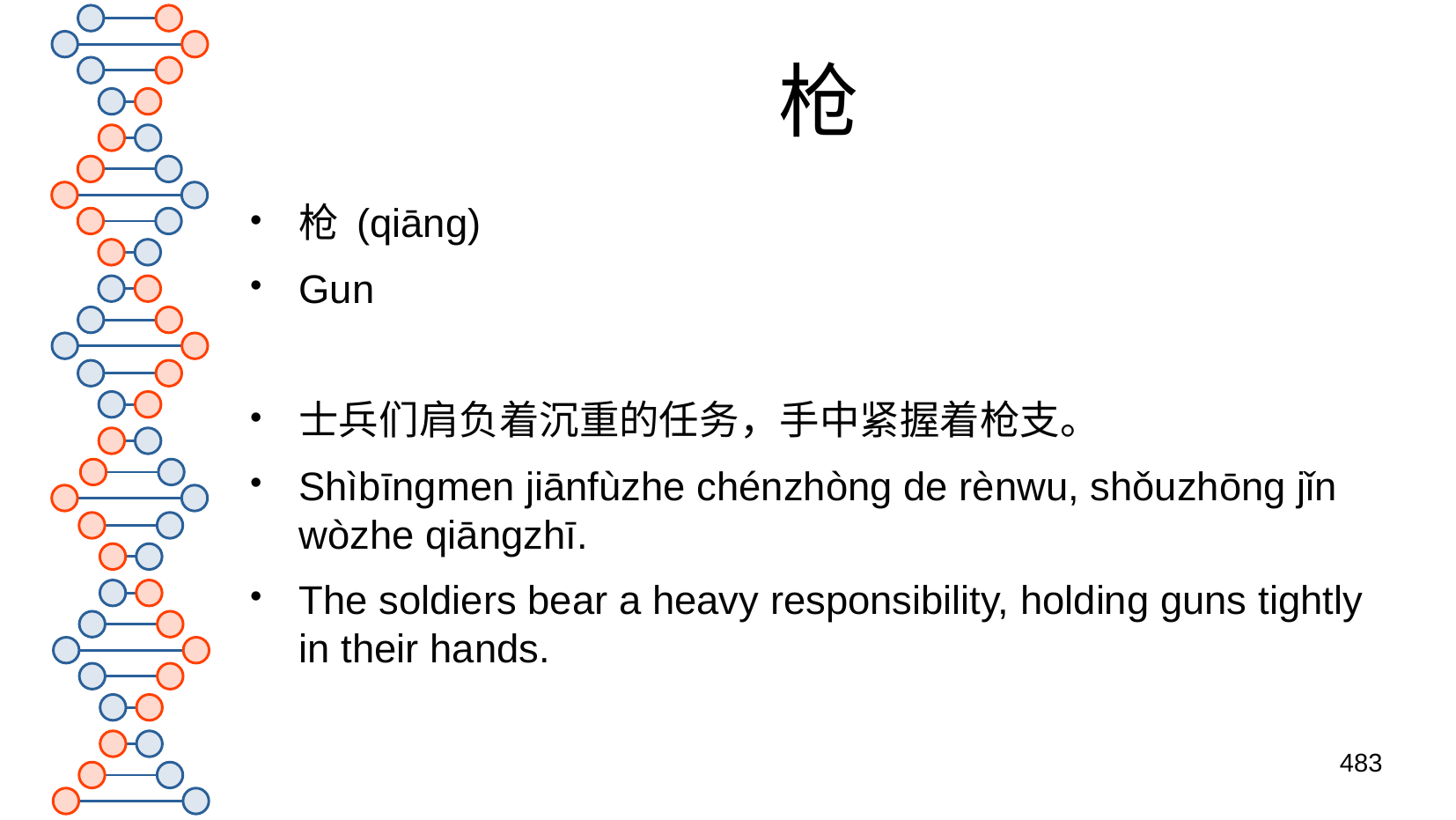

# 枪
枪 (qiāng)
Gun

士兵们肩负着沉重的任务，手中紧握着枪支。
Shìbīngmen jiānfùzhe chénzhòng de rènwu, shǒuzhōng jǐn wòzhe qiāngzhī.
The soldiers bear a heavy responsibility, holding guns tightly in their hands.

483